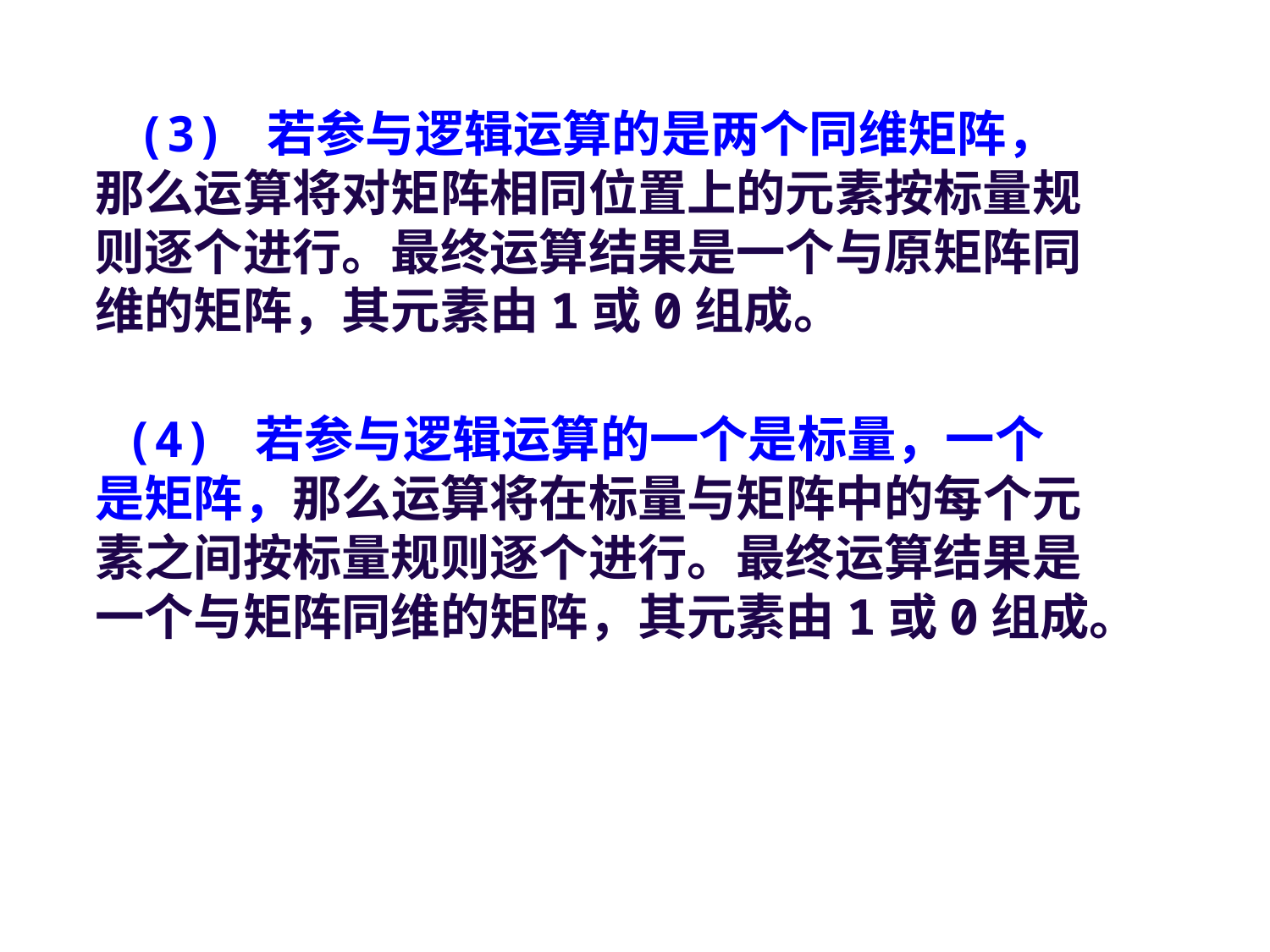

(3) 若参与逻辑运算的是两个同维矩阵，那么运算将对矩阵相同位置上的元素按标量规则逐个进行。最终运算结果是一个与原矩阵同维的矩阵，其元素由1或0组成。
 (4) 若参与逻辑运算的一个是标量，一个是矩阵，那么运算将在标量与矩阵中的每个元素之间按标量规则逐个进行。最终运算结果是一个与矩阵同维的矩阵，其元素由1或0组成。